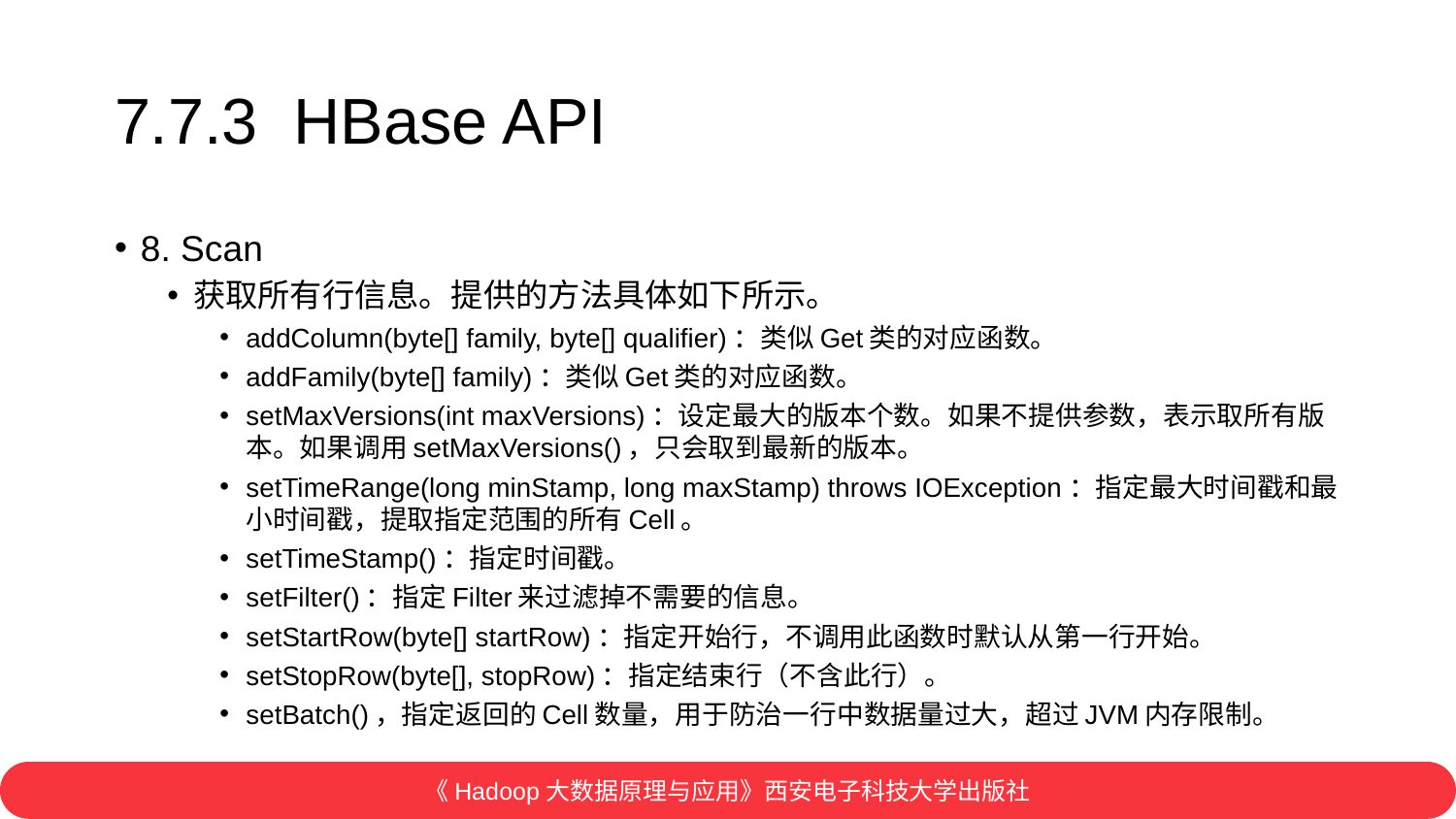

# 7.7.3  HBase API
8. Scan
获取所有行信息。提供的方法具体如下所示。
addColumn(byte[] family, byte[] qualifier)：类似Get类的对应函数。
addFamily(byte[] family)：类似Get类的对应函数。
setMaxVersions(int maxVersions)：设定最大的版本个数。如果不提供参数，表示取所有版本。如果调用setMaxVersions()，只会取到最新的版本。
setTimeRange(long minStamp, long maxStamp) throws IOException：指定最大时间戳和最小时间戳，提取指定范围的所有Cell。
setTimeStamp()：指定时间戳。
setFilter()：指定Filter来过滤掉不需要的信息。
setStartRow(byte[] startRow)：指定开始行，不调用此函数时默认从第一行开始。
setStopRow(byte[], stopRow)：指定结束行（不含此行）。
setBatch()，指定返回的Cell数量，用于防治一行中数据量过大，超过JVM内存限制。